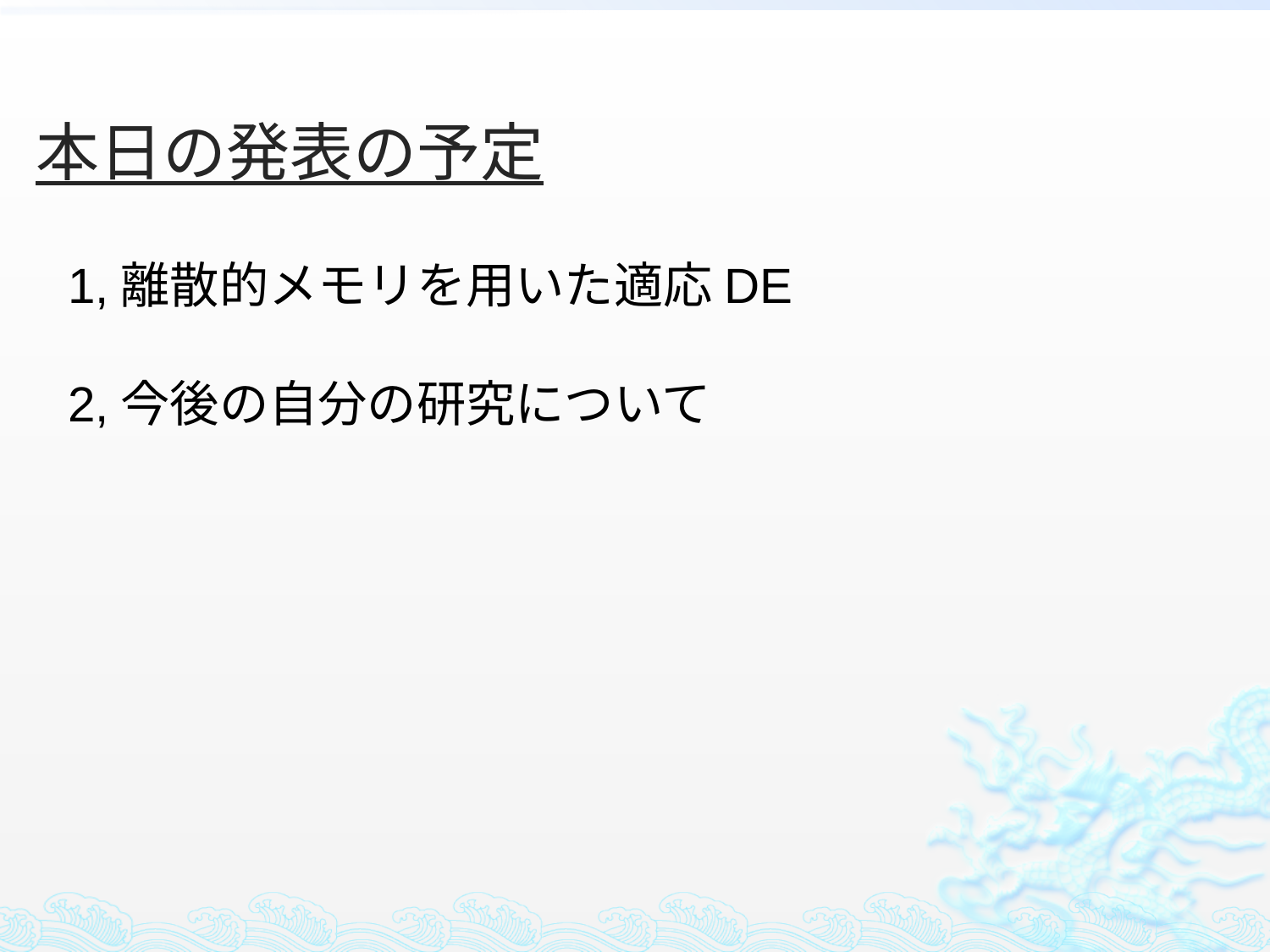

本日の発表の予定
1,離散的メモリを用いた適応DE

2,今後の自分の研究について